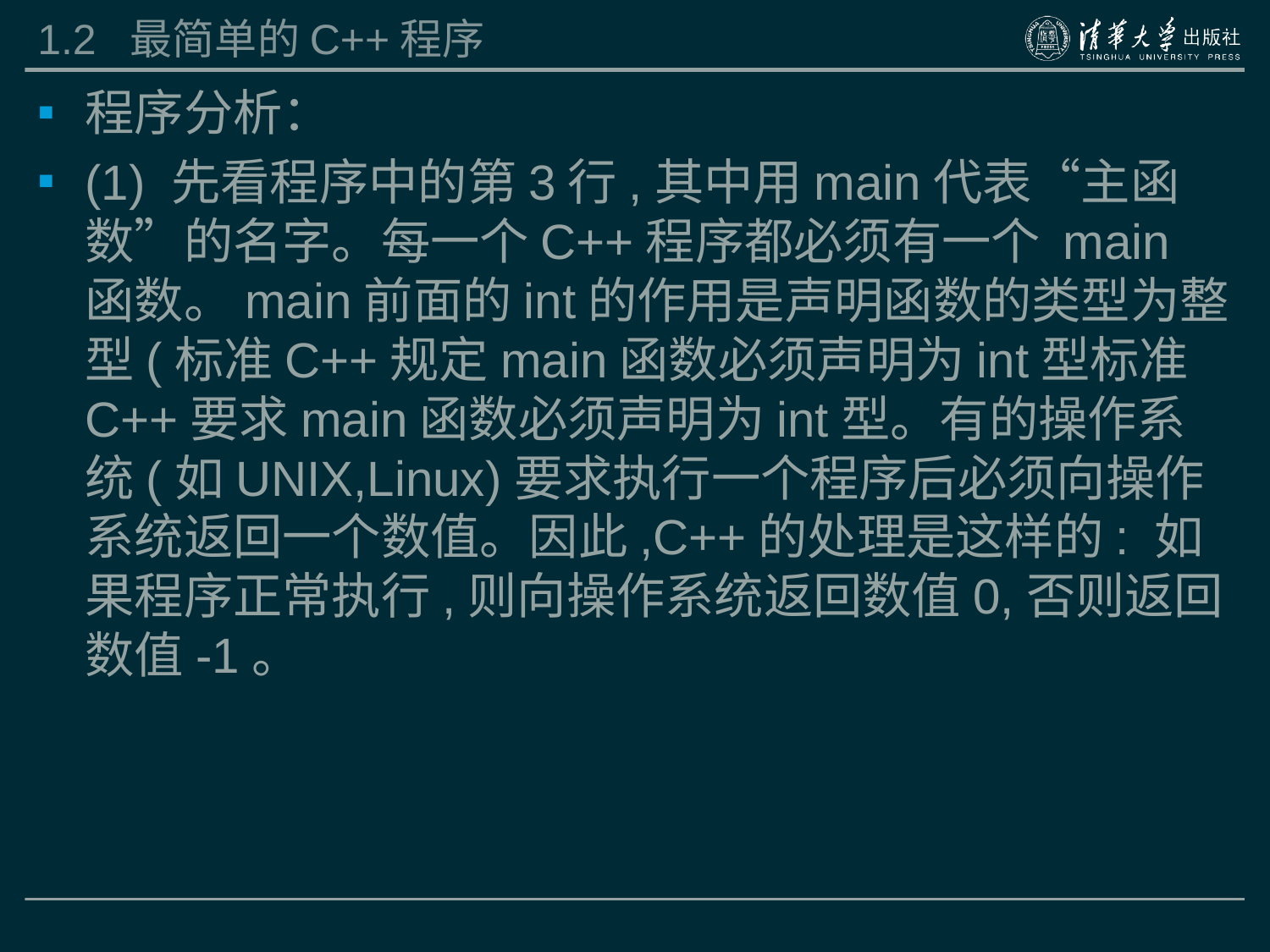

# 1.2  最简单的C++程序
程序分析：
(1) 先看程序中的第3行,其中用main代表“主函数”的名字。每一个C++程序都必须有一个 main 函数。main前面的int的作用是声明函数的类型为整型(标准C++规定main函数必须声明为int型标准C++要求main函数必须声明为int型。有的操作系统(如UNIX,Linux)要求执行一个程序后必须向操作系统返回一个数值。因此,C++的处理是这样的: 如果程序正常执行,则向操作系统返回数值0,否则返回数值-1。